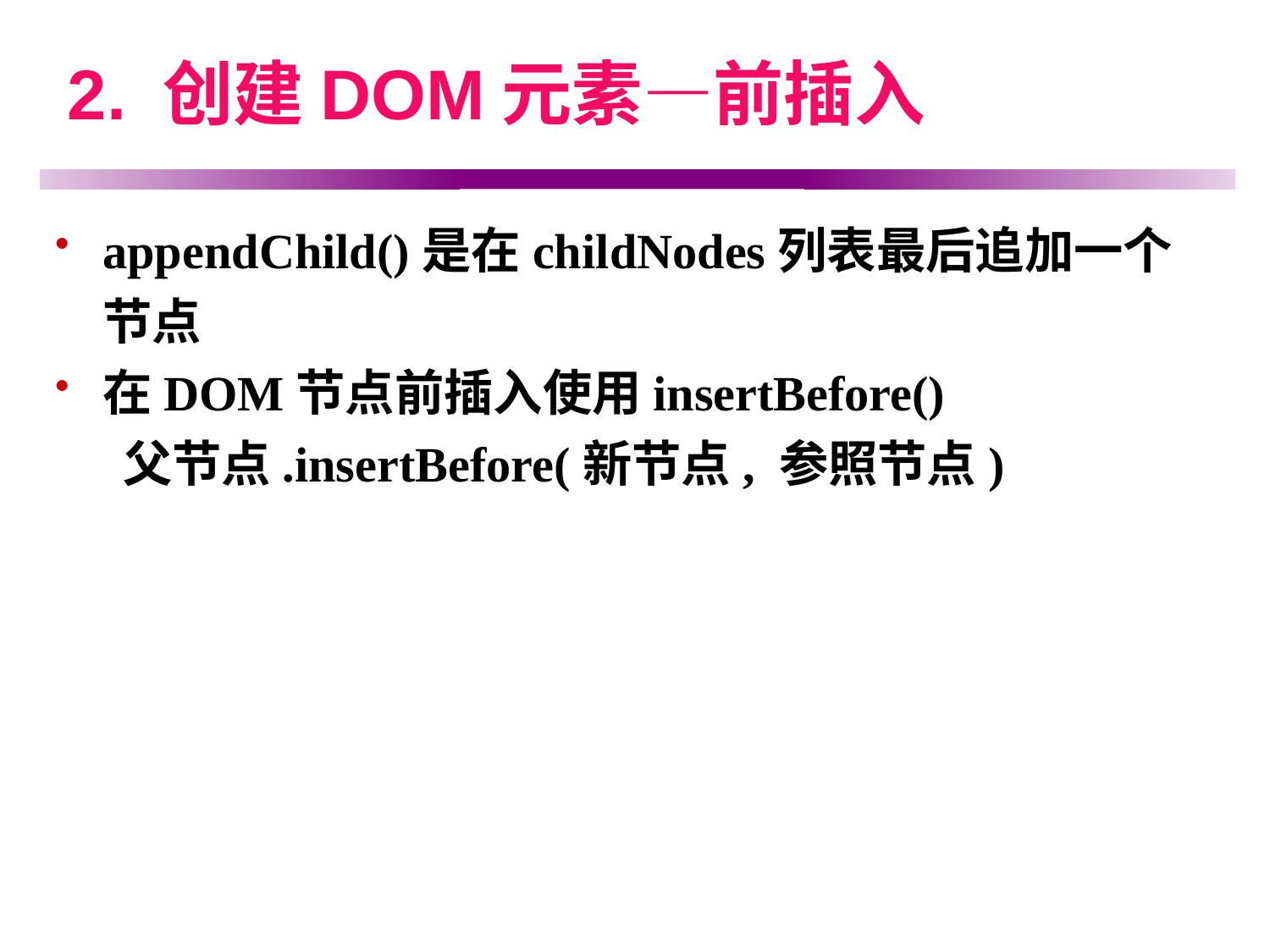

# 2. 创建DOM元素—前插入
appendChild()是在childNodes列表最后追加一个节点
在DOM节点前插入使用insertBefore()
     父节点.insertBefore(新节点, 参照节点)